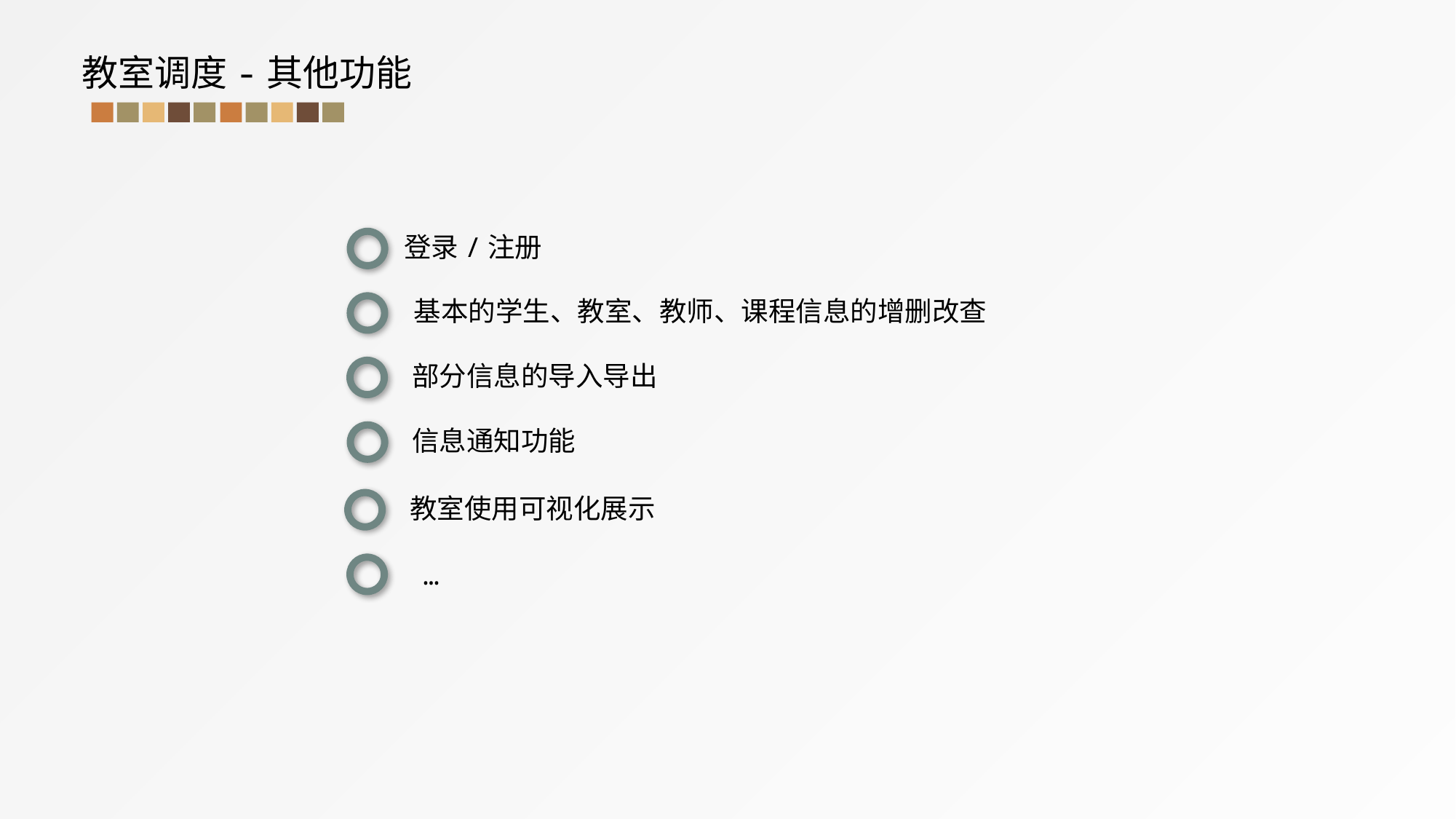

教室调度-其他功能

登录/注册

基本的学生、教室、教师、课程信息的增删改查

部分信息的导入导出

信息通知功能

教室使用可视化展示

…